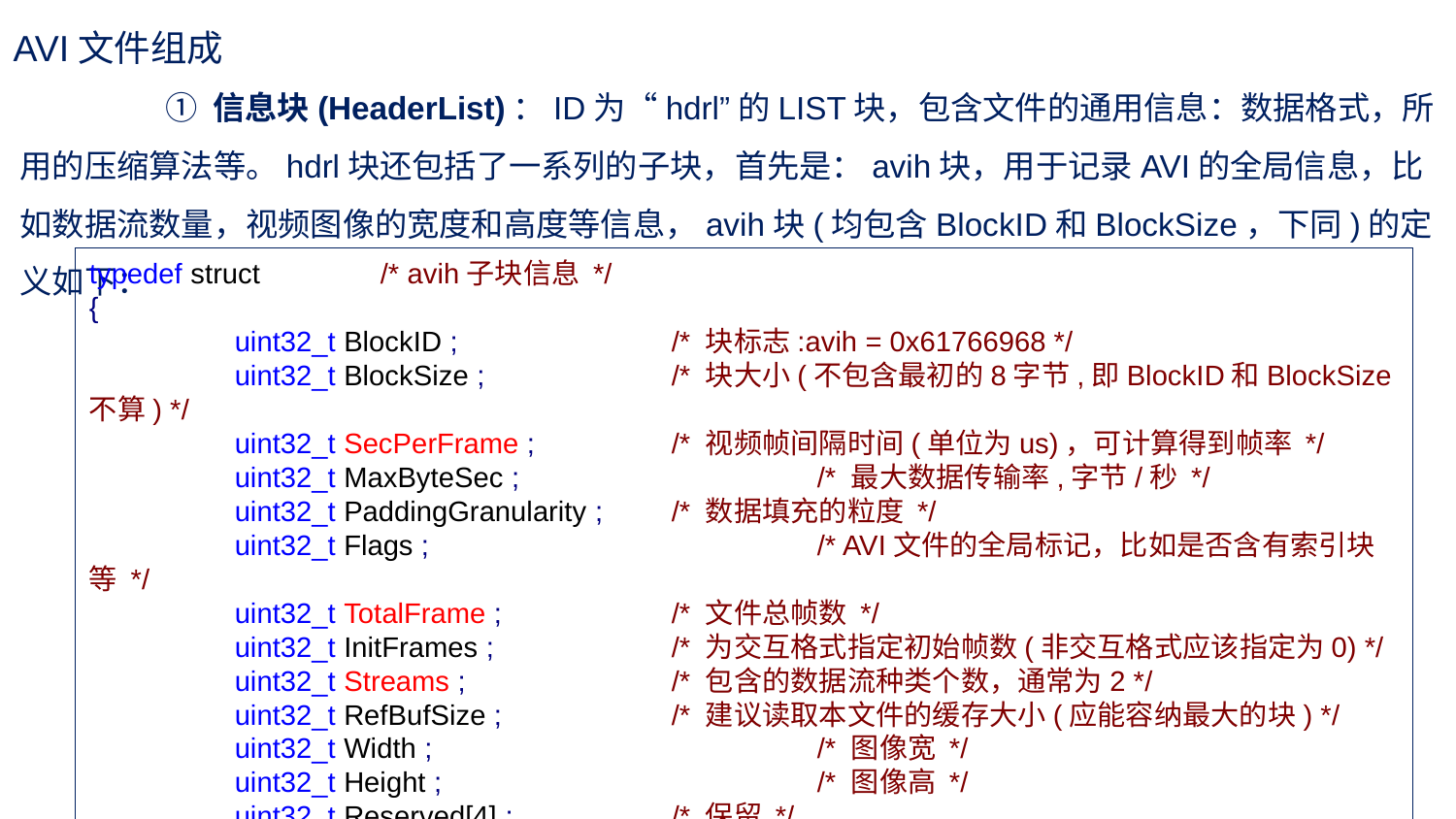

AVI文件组成
	① 信息块(HeaderList)：ID为“hdrl”的LIST块，包含文件的通用信息：数据格式，所用的压缩算法等。hdrl块还包括了一系列的子块，首先是：avih块，用于记录AVI的全局信息，比如数据流数量，视频图像的宽度和高度等信息，avih块(均包含BlockID和BlockSize，下同)的定义如下：
typedef struct	/* avih子块信息 */
{
	uint32_t BlockID ; 		/* 块标志:avih = 0x61766968 */
	uint32_t BlockSize ; 		/* 块大小(不包含最初的8字节,即BlockID和BlockSize不算) */
	uint32_t SecPerFrame ; 	/* 视频帧间隔时间(单位为us)，可计算得到帧率 */
	uint32_t MaxByteSec ; 		/* 最大数据传输率,字节/秒 */
	uint32_t PaddingGranularity ; 	/* 数据填充的粒度 */
	uint32_t Flags ; 			/* AVI文件的全局标记，比如是否含有索引块等 */
	uint32_t TotalFrame ; 		/* 文件总帧数 */
	uint32_t InitFrames ; 		/* 为交互格式指定初始帧数(非交互格式应该指定为0) */
	uint32_t Streams ; 		/* 包含的数据流种类个数，通常为2 */
	uint32_t RefBufSize ; 		/* 建议读取本文件的缓存大小(应能容纳最大的块) */
	uint32_t Width ; 			/* 图像宽 */
	uint32_t Height ; 			/* 图像高 */
 	uint32_t Reserved[4] ; 		/* 保留 */
} AVIH_HEADER ;